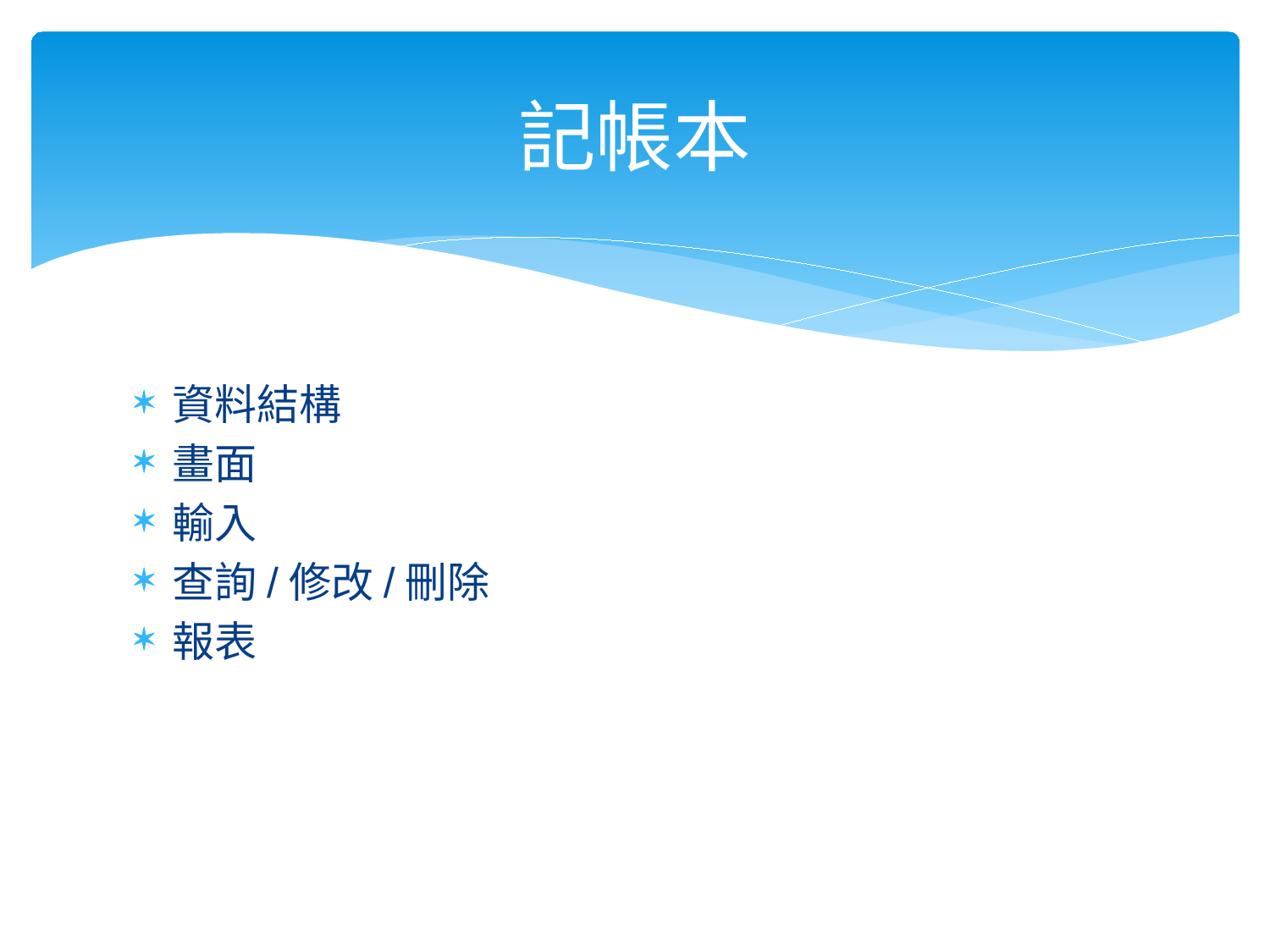

# 記帳本
資料結構
畫面
輸入
查詢/修改/刪除
報表